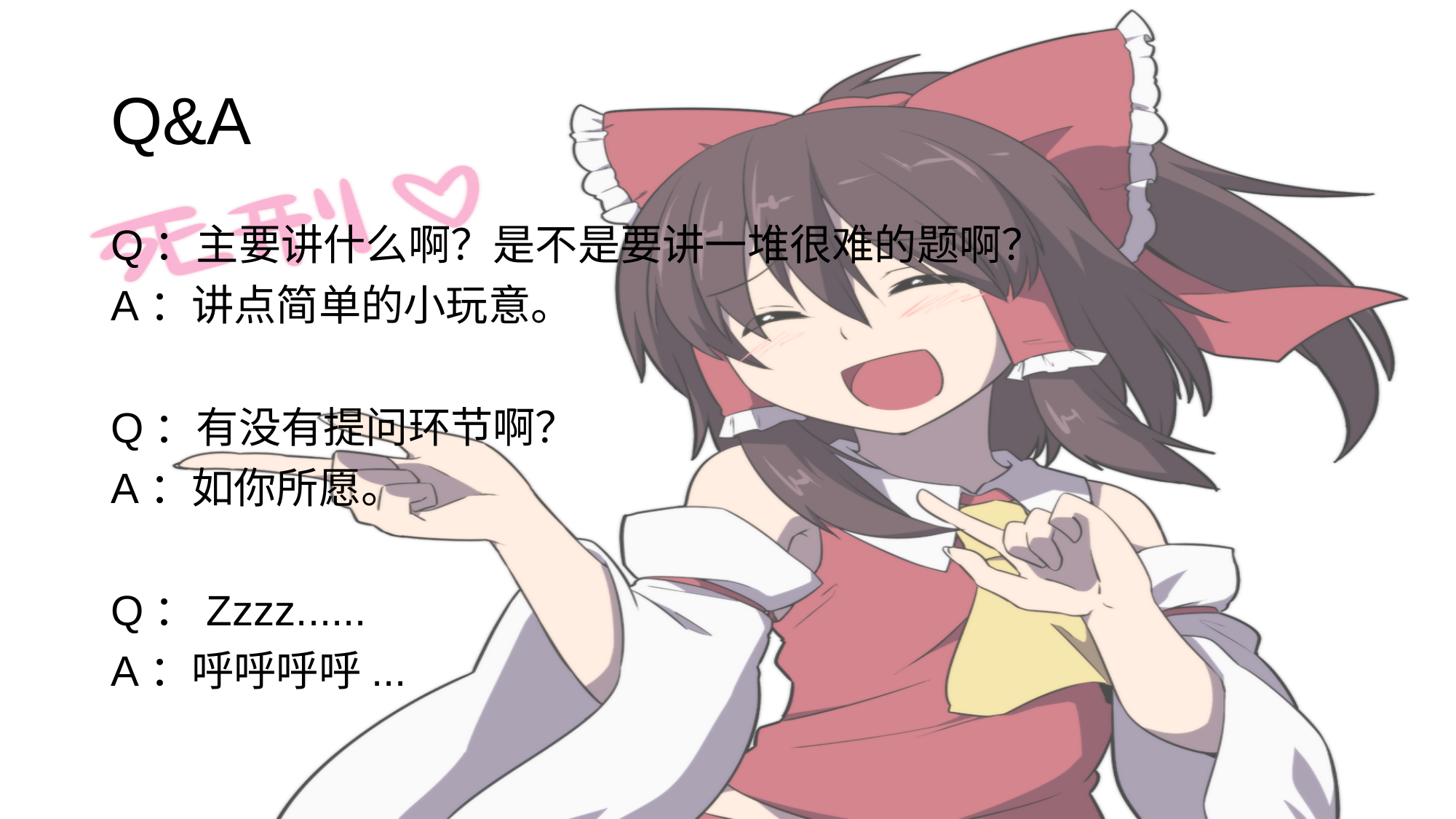

# Q&A
Q：主要讲什么啊？是不是要讲一堆很难的题啊？
A：讲点简单的小玩意。

Q：有没有提问环节啊？
A：如你所愿。

Q：Zzzz......
A：呼呼呼呼...